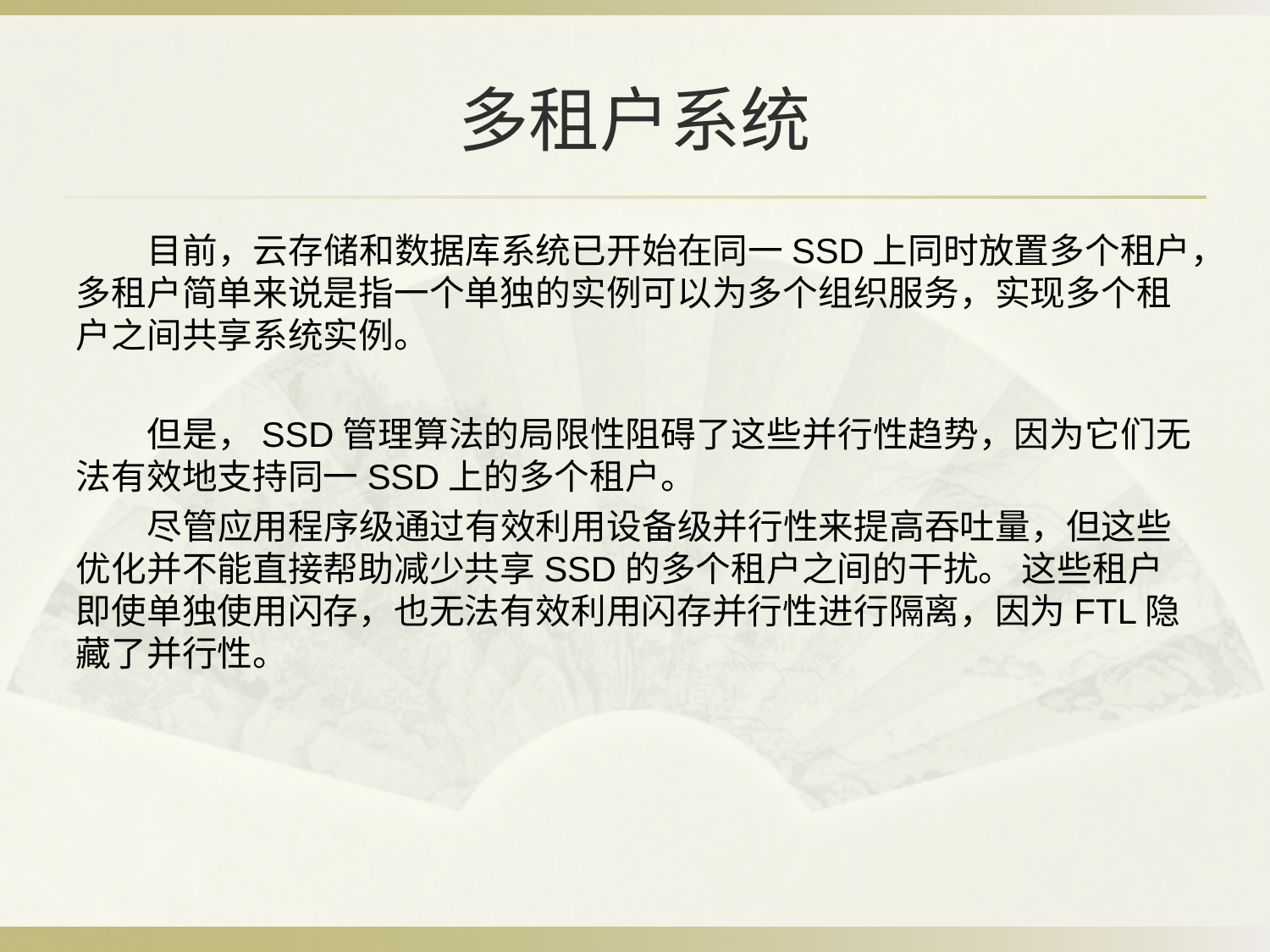

# 多租户系统
        目前，云存储和数据库系统已开始在同一SSD上同时放置多个租户，多租户简单来说是指一个单独的实例可以为多个组织服务，实现多个租户之间共享系统实例。

        但是，SSD管理算法的局限性阻碍了这些并行性趋势，因为它们无法有效地支持同一SSD上的多个租户。
        尽管应用程序级通过有效利用设备级并行性来提高吞吐量，但这些优化并不能直接帮助减少共享SSD的多个租户之间的干扰。 这些租户即使单独使用闪存，也无法有效利用闪存并行性进行隔离，因为FTL隐藏了并行性。